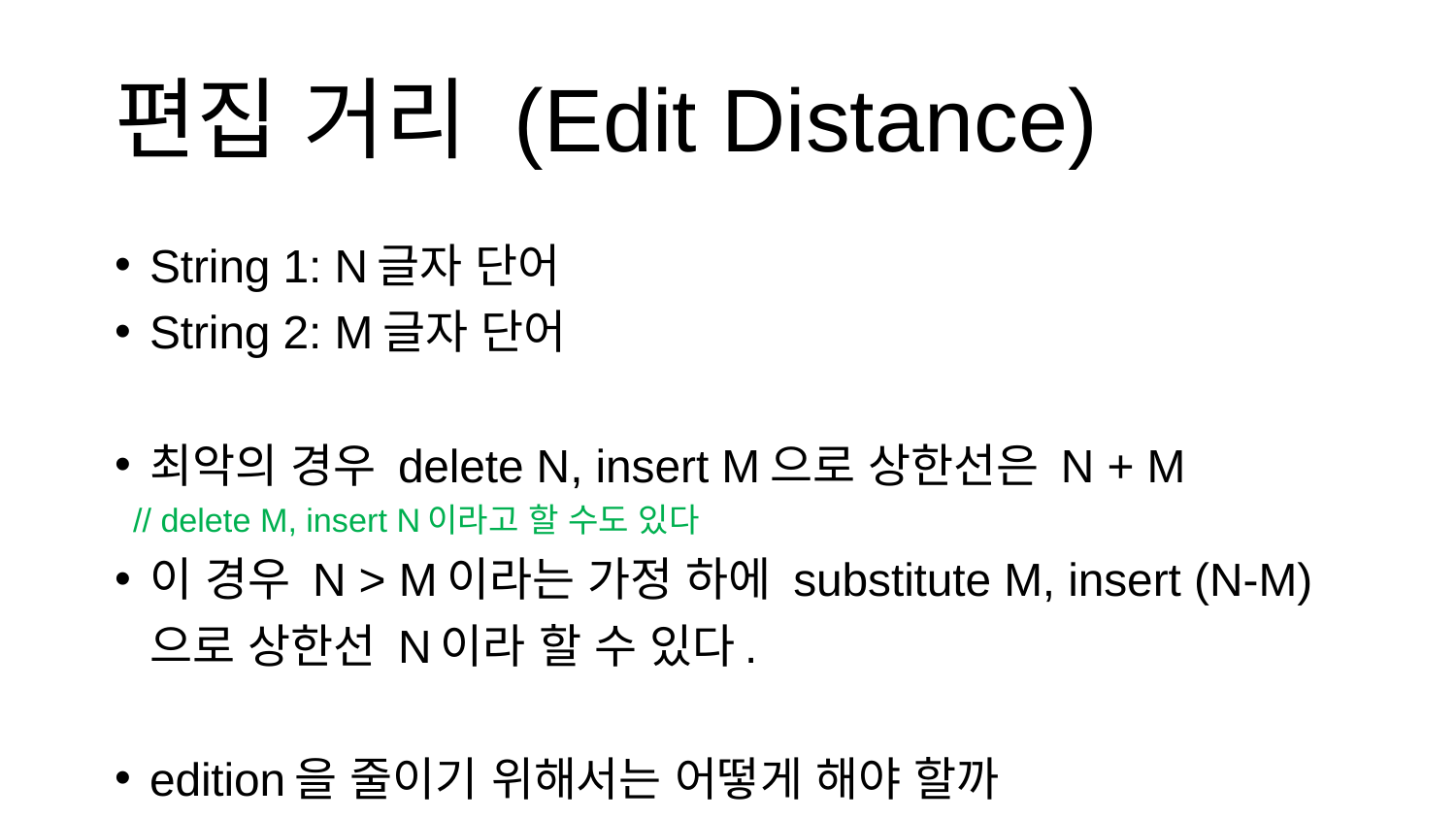

# 편집 거리 (Edit Distance)
String 1: N글자 단어
String 2: M글자 단어

최악의 경우 delete N, insert M으로 상한선은 N + M
  // delete M, insert N이라고 할 수도 있다
이 경우 N > M이라는 가정 하에 substitute M, insert (N-M)으로 상한선 N이라 할 수 있다.

edition을 줄이기 위해서는 어떻게 해야 할까